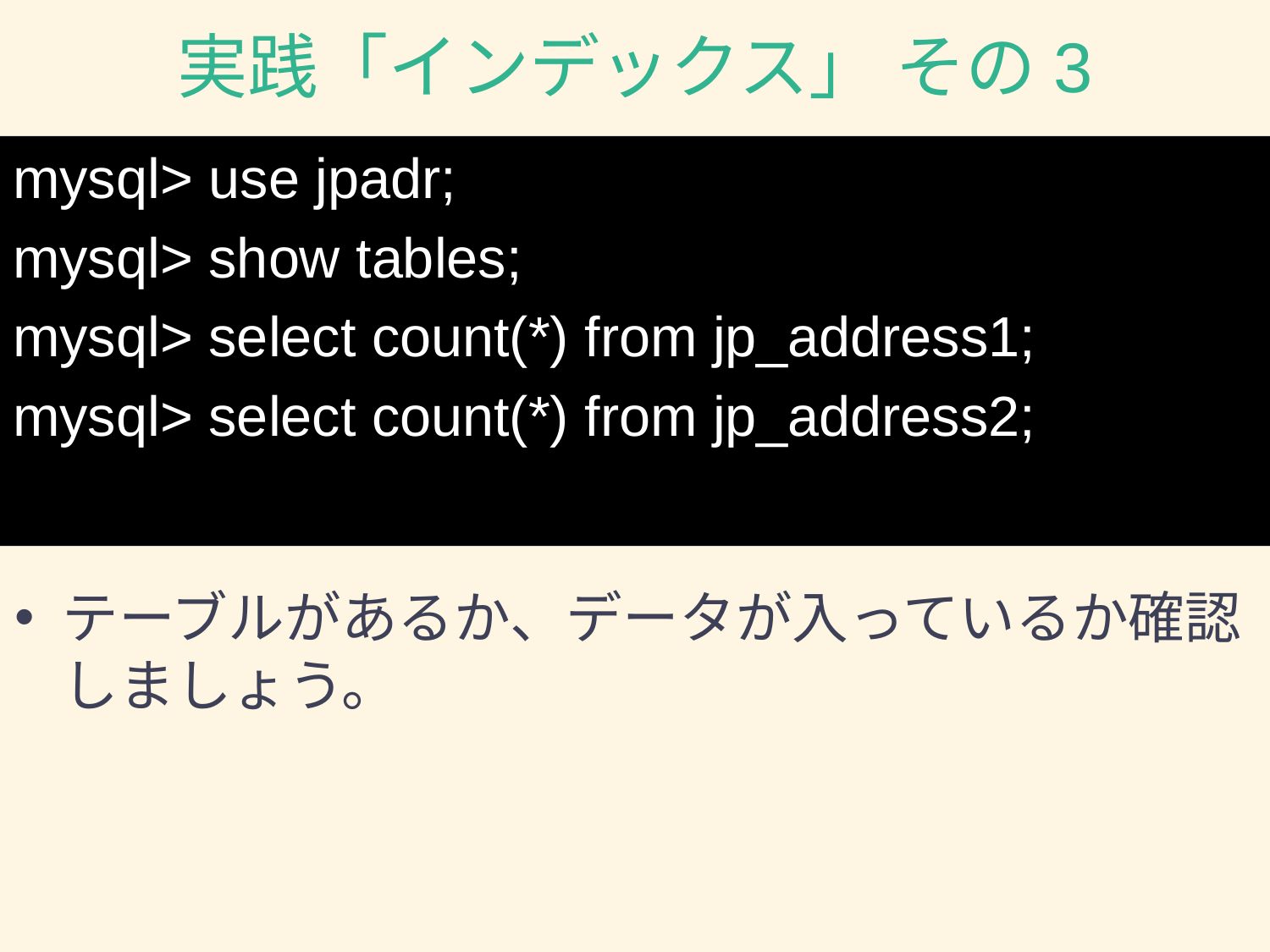

# 実践「インデックス」 その3
mysql> use jpadr;
mysql> show tables;
mysql> select count(*) from jp_address1;
mysql> select count(*) from jp_address2;

テーブルがあるか、データが入っているか確認しましょう。